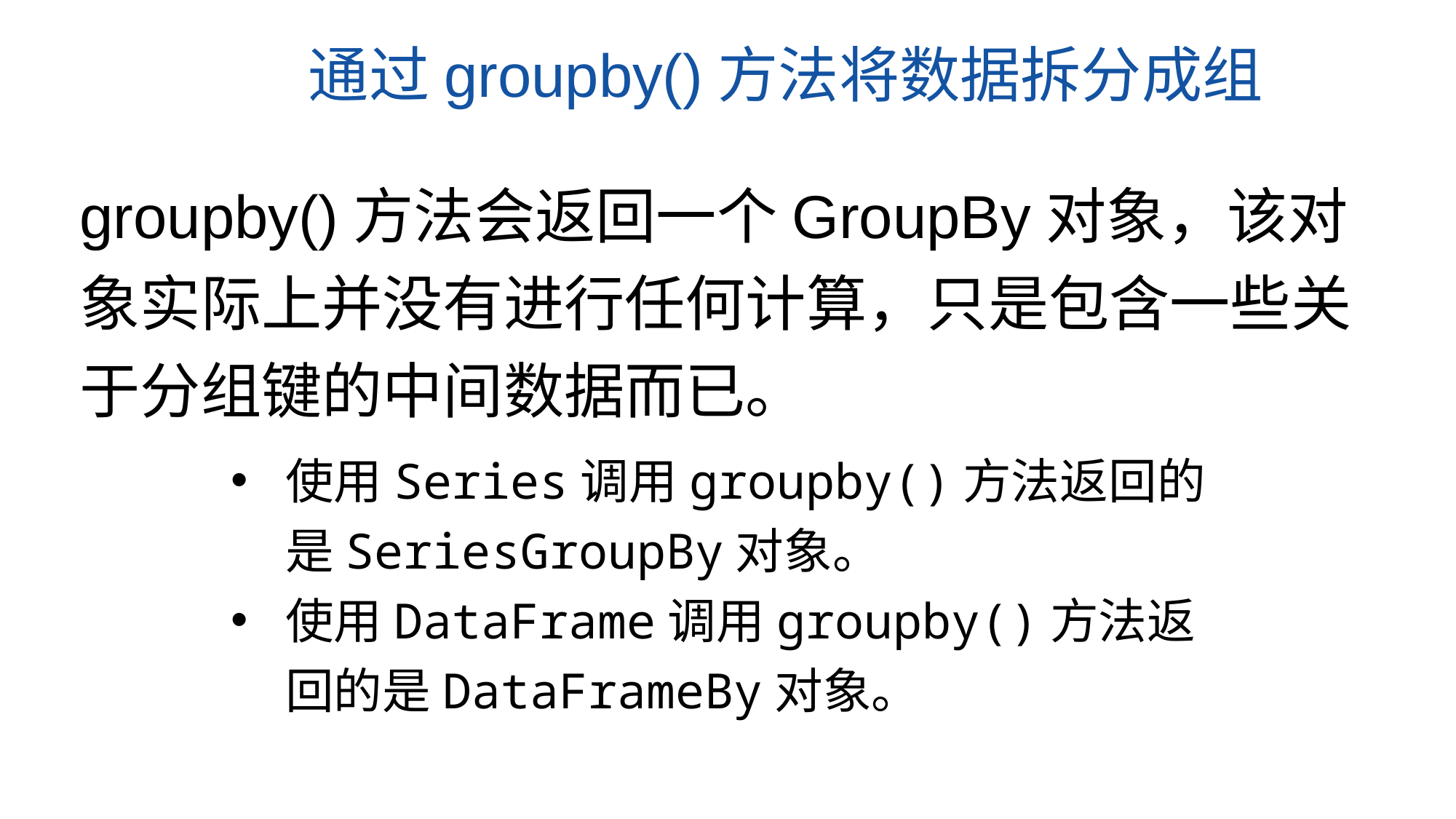

通过groupby()方法将数据拆分成组
groupby()方法会返回一个GroupBy对象，该对象实际上并没有进行任何计算，只是包含一些关于分组键的中间数据而已。
使用Series调用groupby()方法返回的是SeriesGroupBy对象。
使用DataFrame调用groupby()方法返回的是DataFrameBy对象。